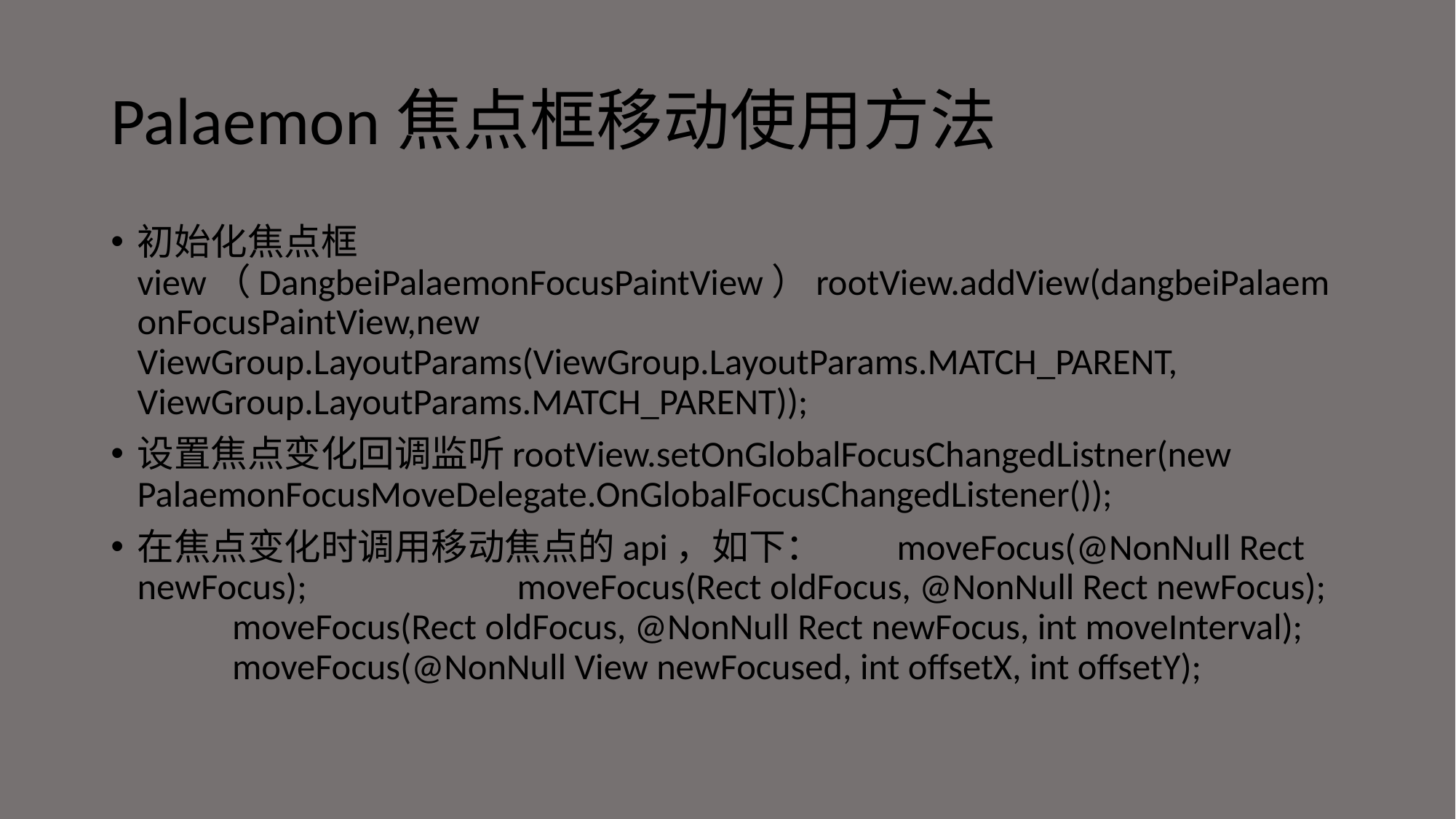

# Palaemon焦点框移动使用方法
初始化焦点框view（DangbeiPalaemonFocusPaintView）rootView.addView(dangbeiPalaemonFocusPaintView,new ViewGroup.LayoutParams(ViewGroup.LayoutParams.MATCH_PARENT, ViewGroup.LayoutParams.MATCH_PARENT));
设置焦点变化回调监听rootView.setOnGlobalFocusChangedListner(new PalaemonFocusMoveDelegate.OnGlobalFocusChangedListener());
在焦点变化时调用移动焦点的api，如下：			moveFocus(@NonNull Rect newFocus);                    	moveFocus(Rect oldFocus, @NonNull Rect newFocus);			moveFocus(Rect oldFocus, @NonNull Rect newFocus, int moveInterval);	moveFocus(@NonNull View newFocused, int offsetX, int offsetY);